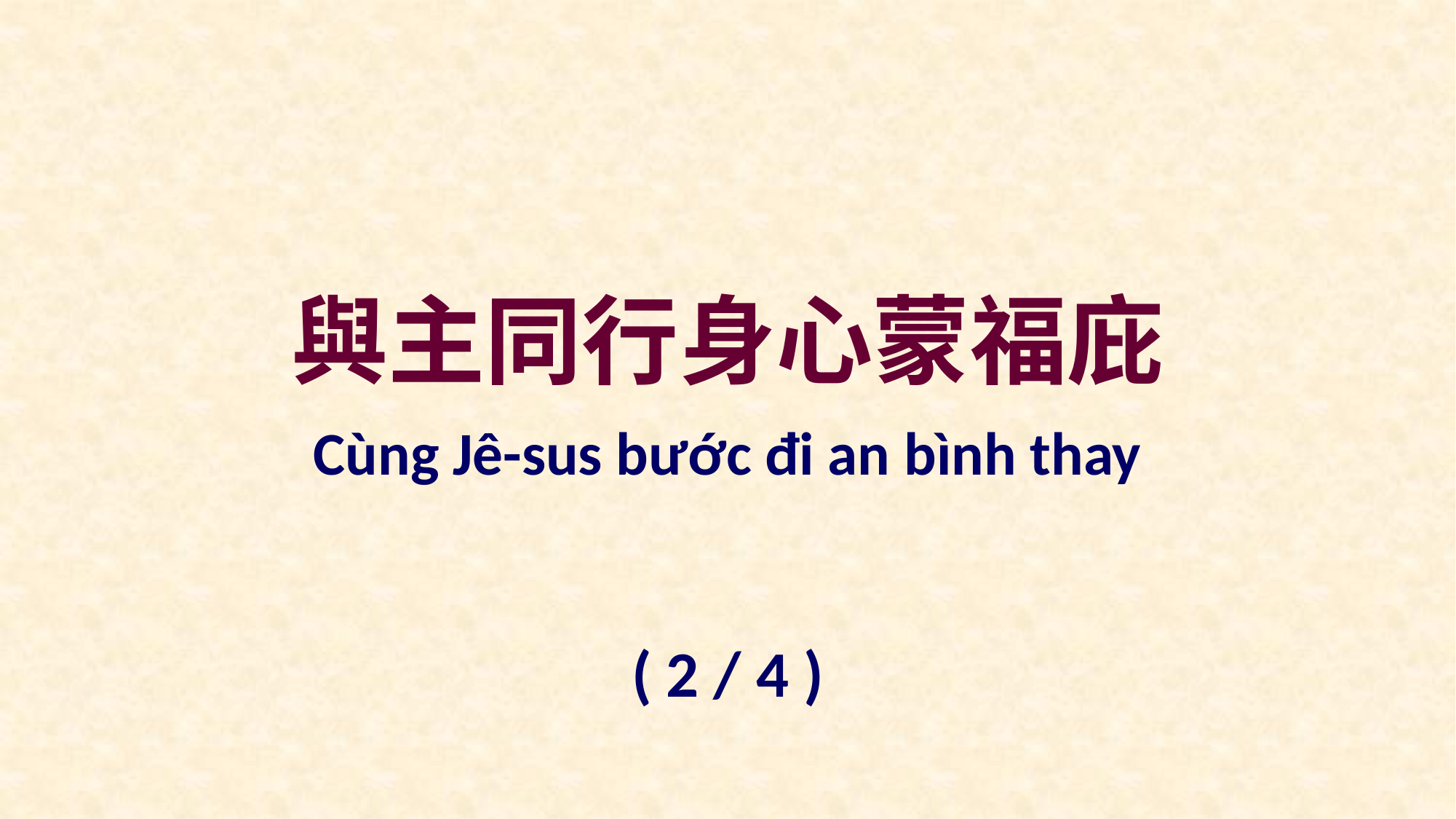

與主同行身心蒙福庇
Cùng Jê-sus bước đi an bình thay
( 2 / 4 )